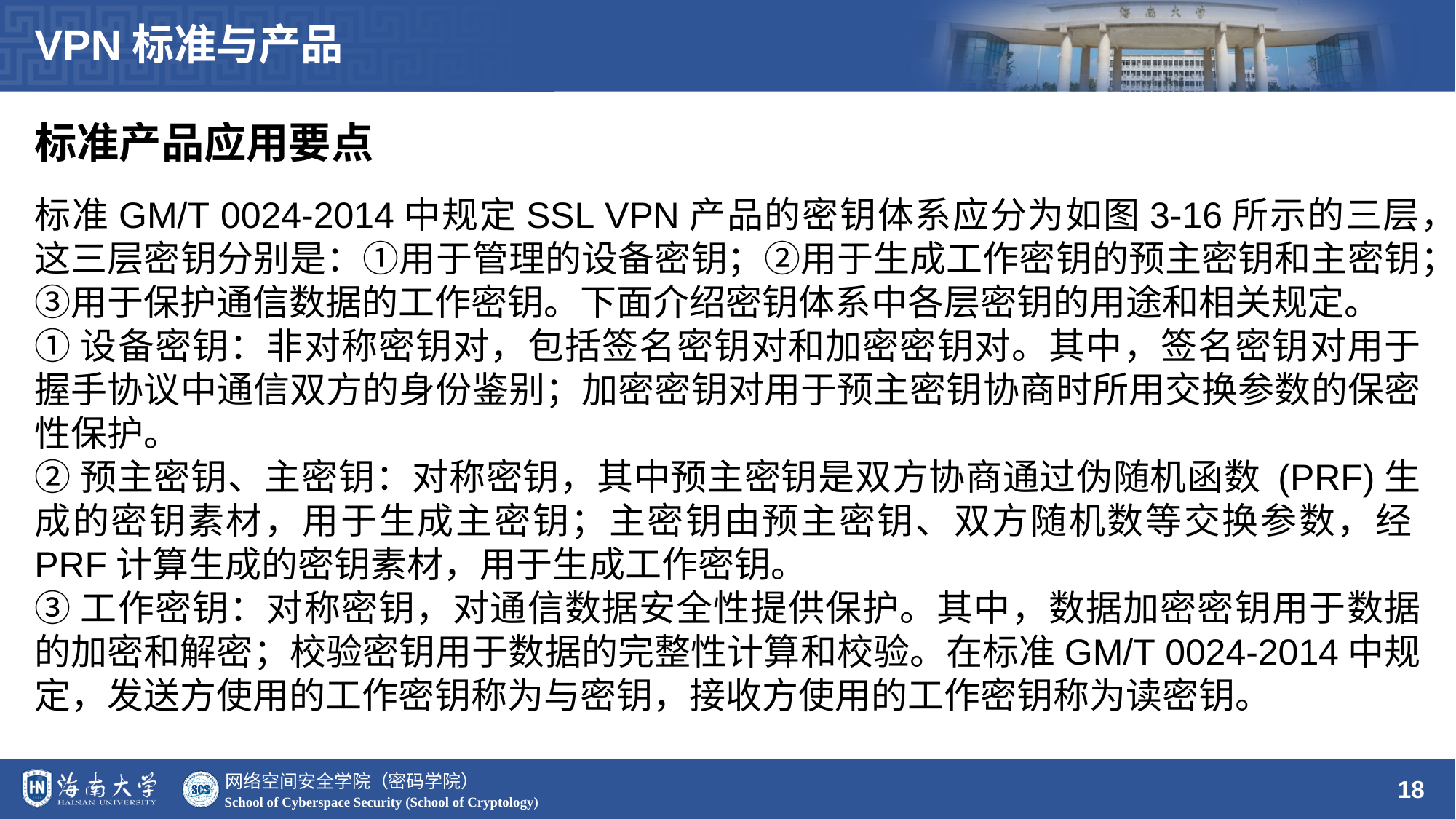

VPN标准与产品
标准产品应用要点
标准GM/T 0024-2014中规定SSL VPN产品的密钥体系应分为如图3-16所示的三层，这三层密钥分别是：①用于管理的设备密钥；②用于生成工作密钥的预主密钥和主密钥；③用于保护通信数据的工作密钥。下面介绍密钥体系中各层密钥的用途和相关规定。
①设备密钥：非对称密钥对，包括签名密钥对和加密密钥对。其中，签名密钥对用于握手协议中通信双方的身份鉴别；加密密钥对用于预主密钥协商时所用交换参数的保密性保护。
②预主密钥、主密钥：对称密钥，其中预主密钥是双方协商通过伪随机函数 (PRF)生成的密钥素材，用于生成主密钥；主密钥由预主密钥、双方随机数等交换参数，经PRF计算生成的密钥素材，用于生成工作密钥。
③工作密钥：对称密钥，对通信数据安全性提供保护。其中，数据加密密钥用于数据的加密和解密；校验密钥用于数据的完整性计算和校验。在标准GM/T 0024-2014中规定，发送方使用的工作密钥称为与密钥，接收方使用的工作密钥称为读密钥。
18